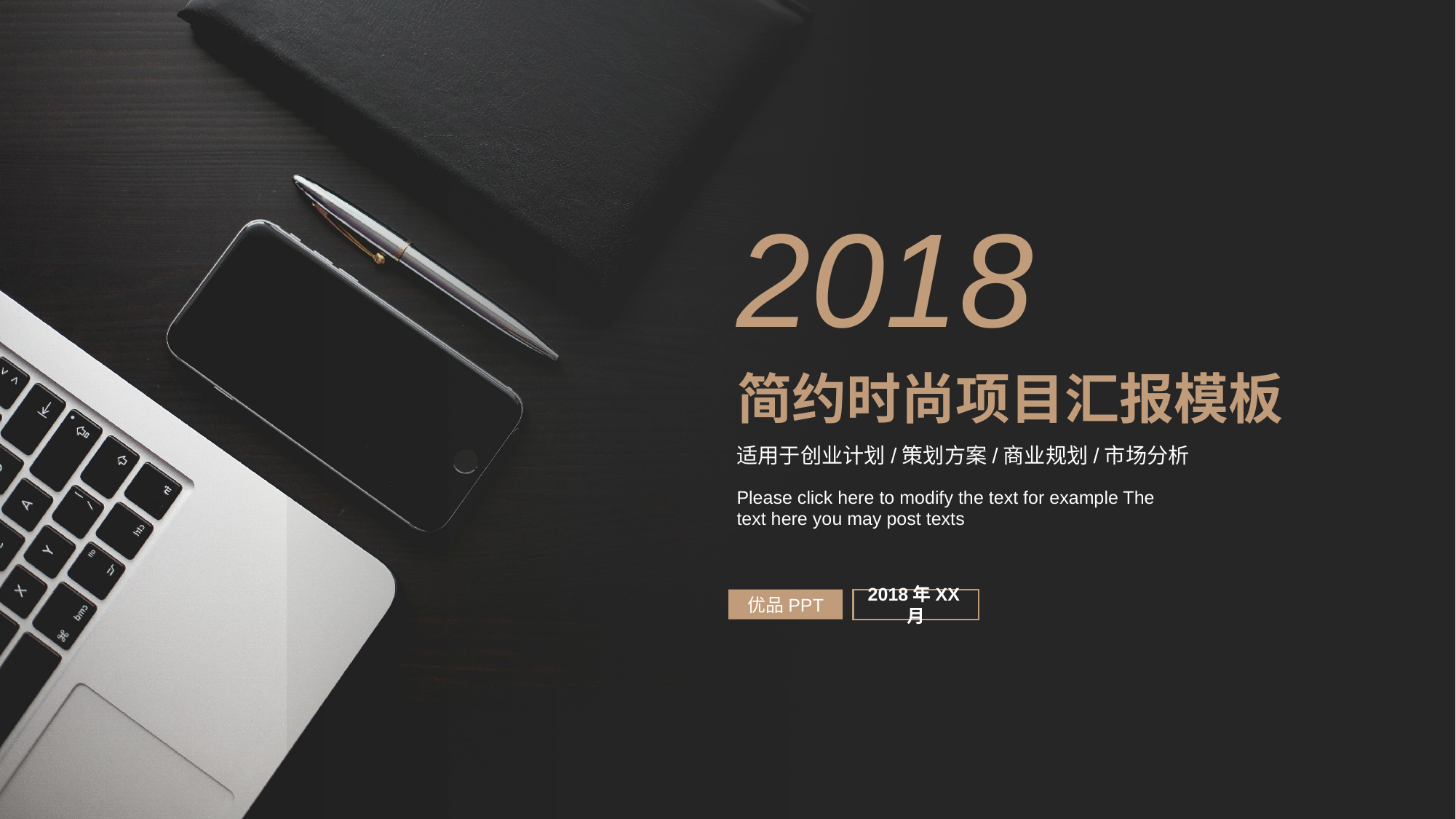

2018
简约时尚项目汇报模板
适用于创业计划/策划方案/商业规划/市场分析
Please click here to modify the text for example The text here you may post texts
优品PPT
2018年XX月